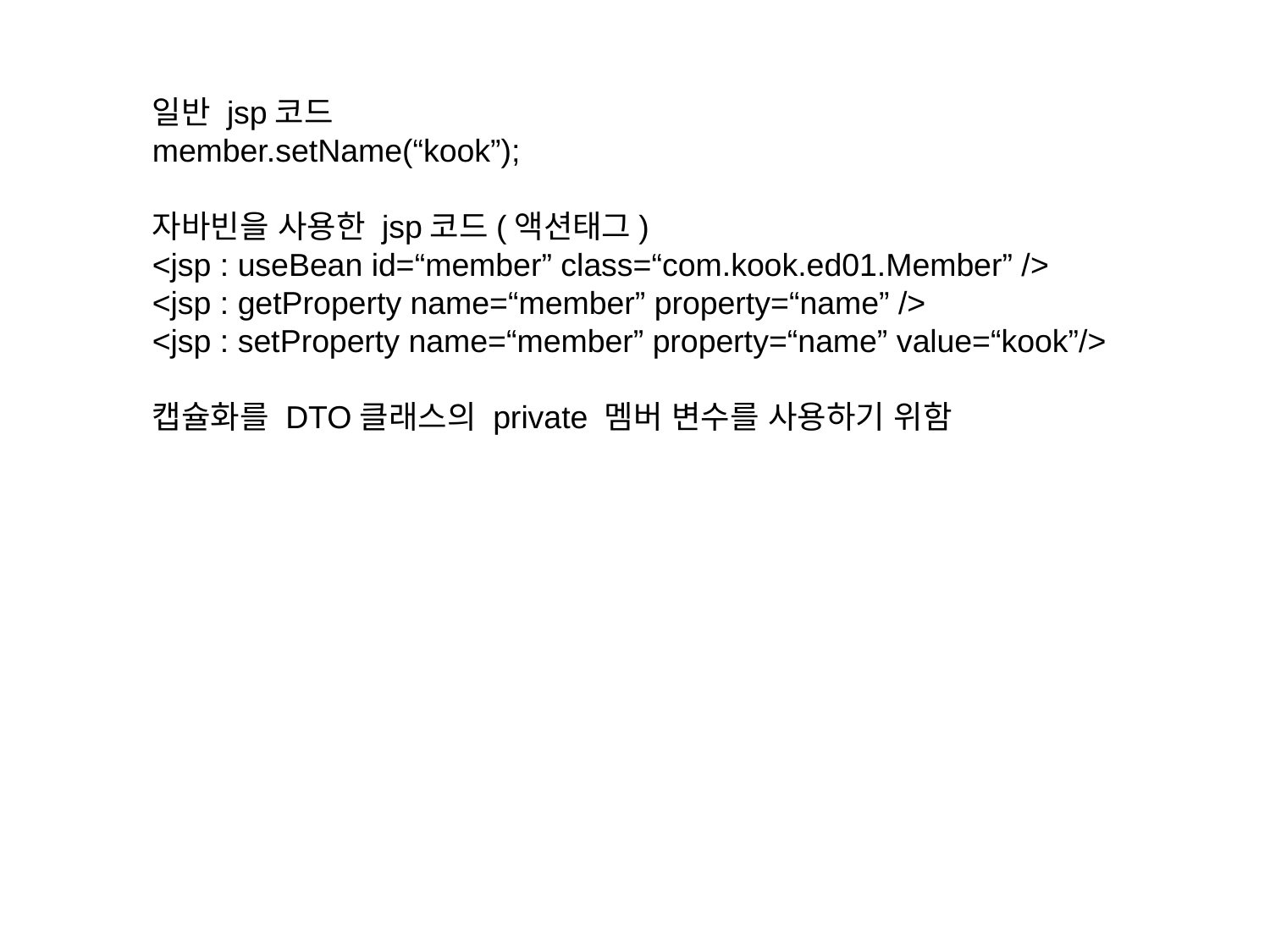

일반 jsp코드
member.setName(“kook”);
자바빈을 사용한 jsp코드(액션태그)
<jsp : useBean id=“member” class=“com.kook.ed01.Member” />
<jsp : getProperty name=“member” property=“name” />
<jsp : setProperty name=“member” property=“name” value=“kook”/>
캡슐화를 DTO클래스의 private 멤버 변수를 사용하기 위함